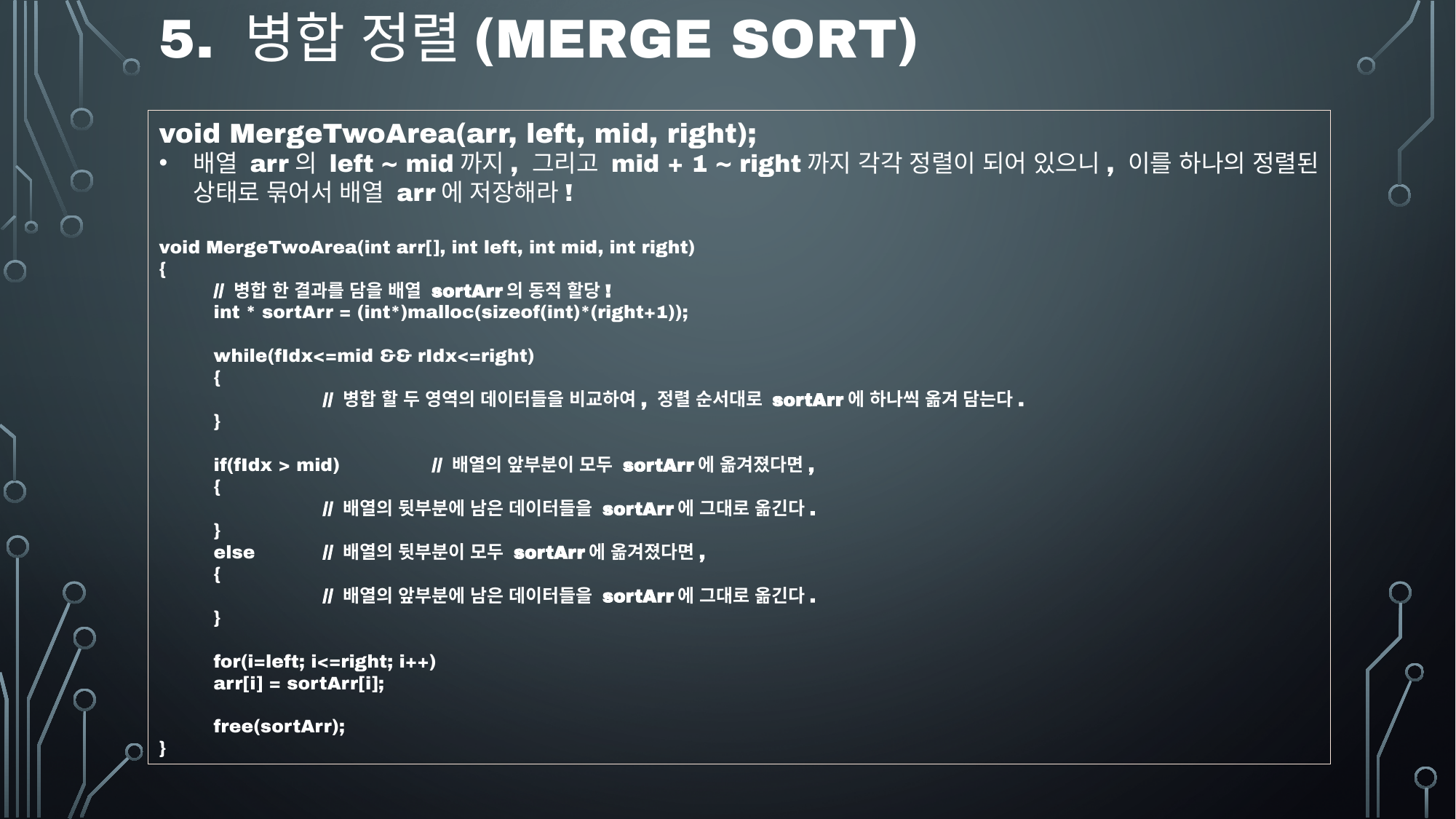

5. 병합 정렬(Merge Sort)
void MergeTwoArea(arr, left, mid, right);
배열 arr의 left ~ mid까지, 그리고 mid + 1 ~ right까지 각각 정렬이 되어 있으니, 이를 하나의 정렬된 상태로 묶어서 배열 arr에 저장해라!

void MergeTwoArea(int arr[], int left, int mid, int right)
{
// 병합 한 결과를 담을 배열 sortArr의 동적 할당!
int * sortArr = (int*)malloc(sizeof(int)*(right+1));

while(fIdx<=mid && rIdx<=right)
{
	// 병합 할 두 영역의 데이터들을 비교하여, 정렬 순서대로 sortArr에 하나씩 옮겨 담는다.
}

if(fIdx > mid) 	// 배열의 앞부분이 모두 sortArr에 옮겨졌다면,
{
	// 배열의 뒷부분에 남은 데이터들을 sortArr에 그대로 옮긴다.
}
else 	// 배열의 뒷부분이 모두 sortArr에 옮겨졌다면,
{
	// 배열의 앞부분에 남은 데이터들을 sortArr에 그대로 옮긴다.
}

for(i=left; i<=right; i++)
arr[i] = sortArr[i];

free(sortArr);
}